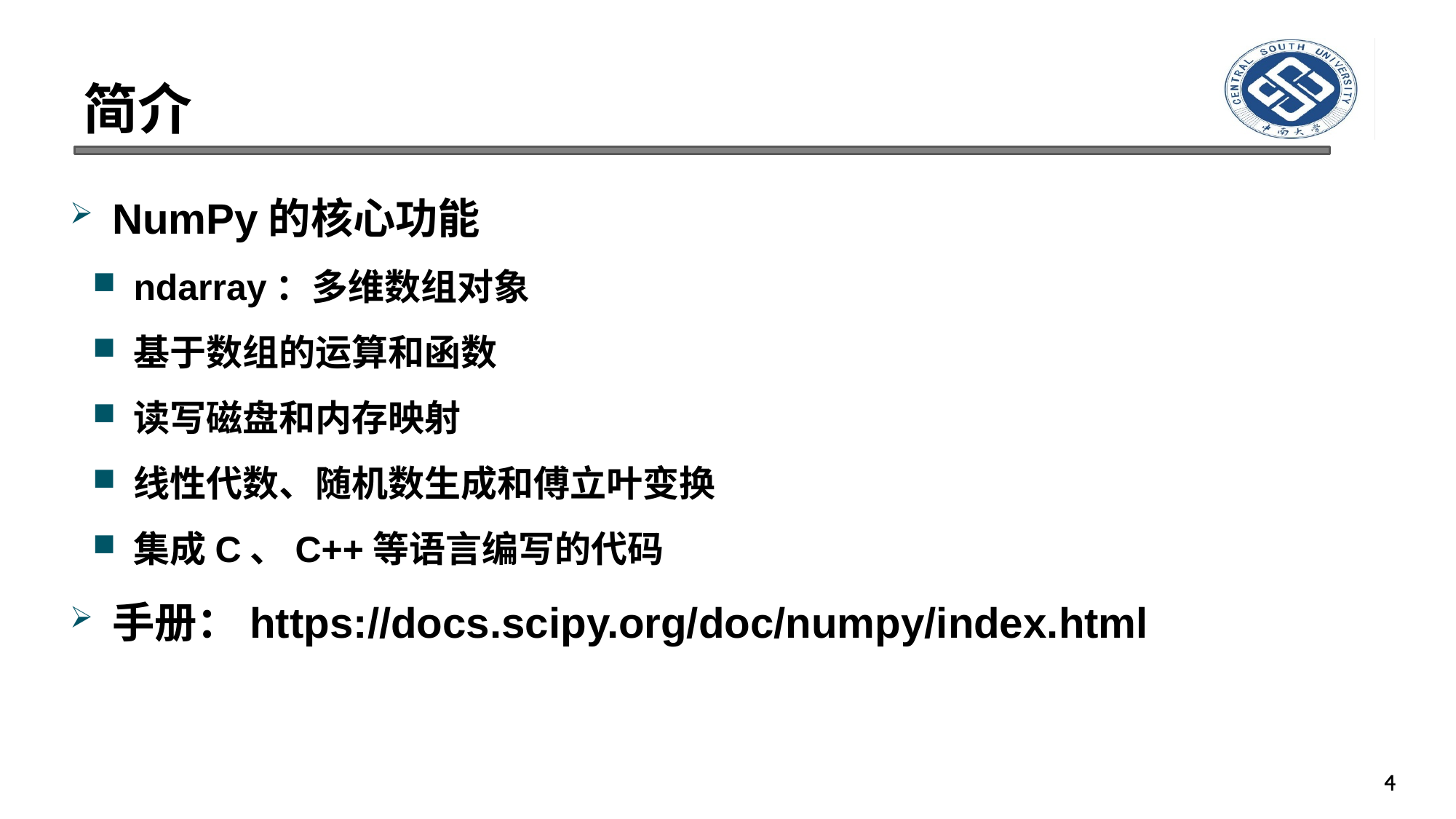

# 简介
NumPy的核心功能
ndarray：多维数组对象
基于数组的运算和函数
读写磁盘和内存映射
线性代数、随机数生成和傅立叶变换
集成C、C++等语言编写的代码
手册：https://docs.scipy.org/doc/numpy/index.html
4